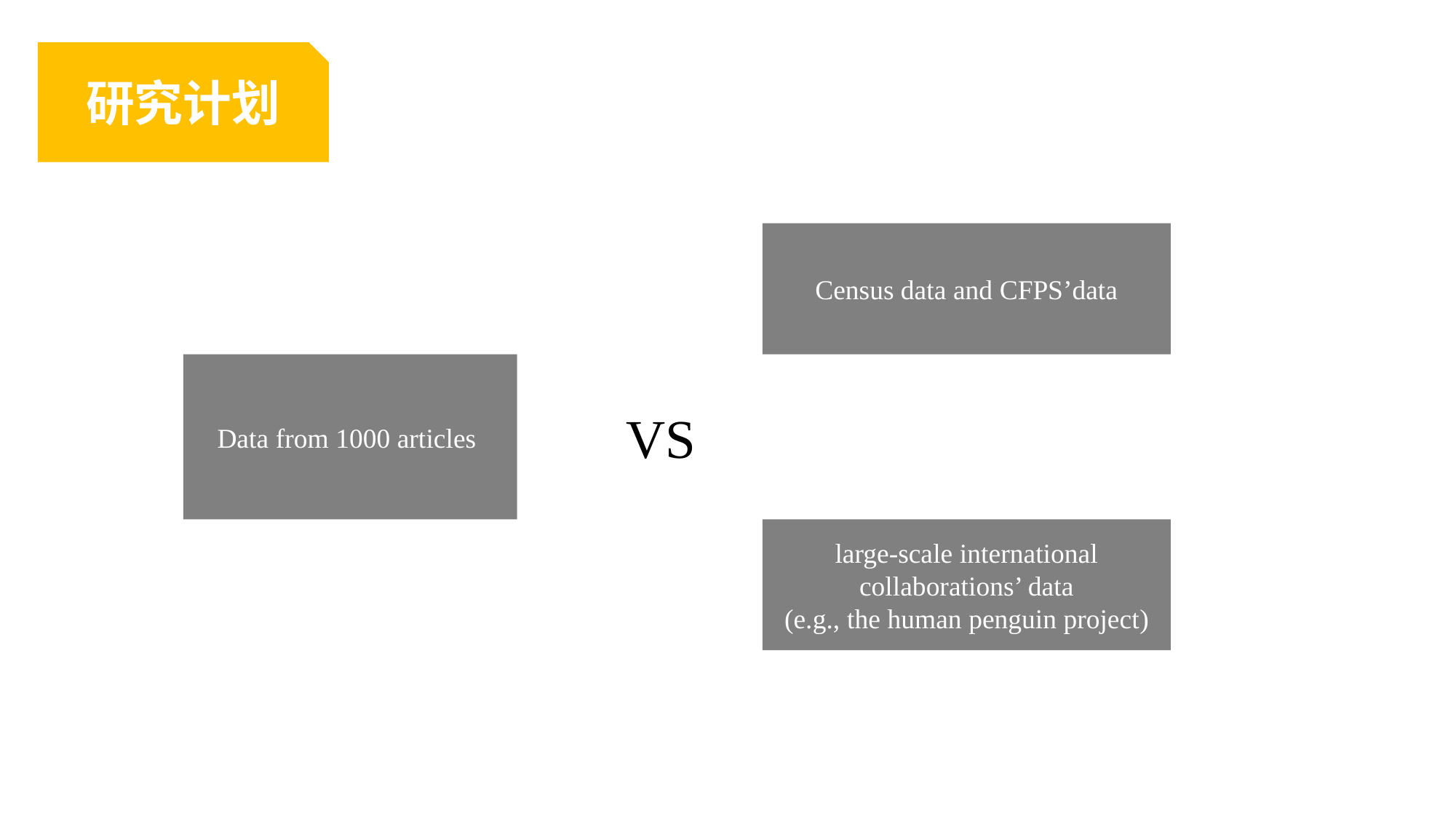

研究计划
Census data and CFPS’data
Data from 1000 articles
VS
large-scale international collaborations’ data
(e.g., the human penguin project)